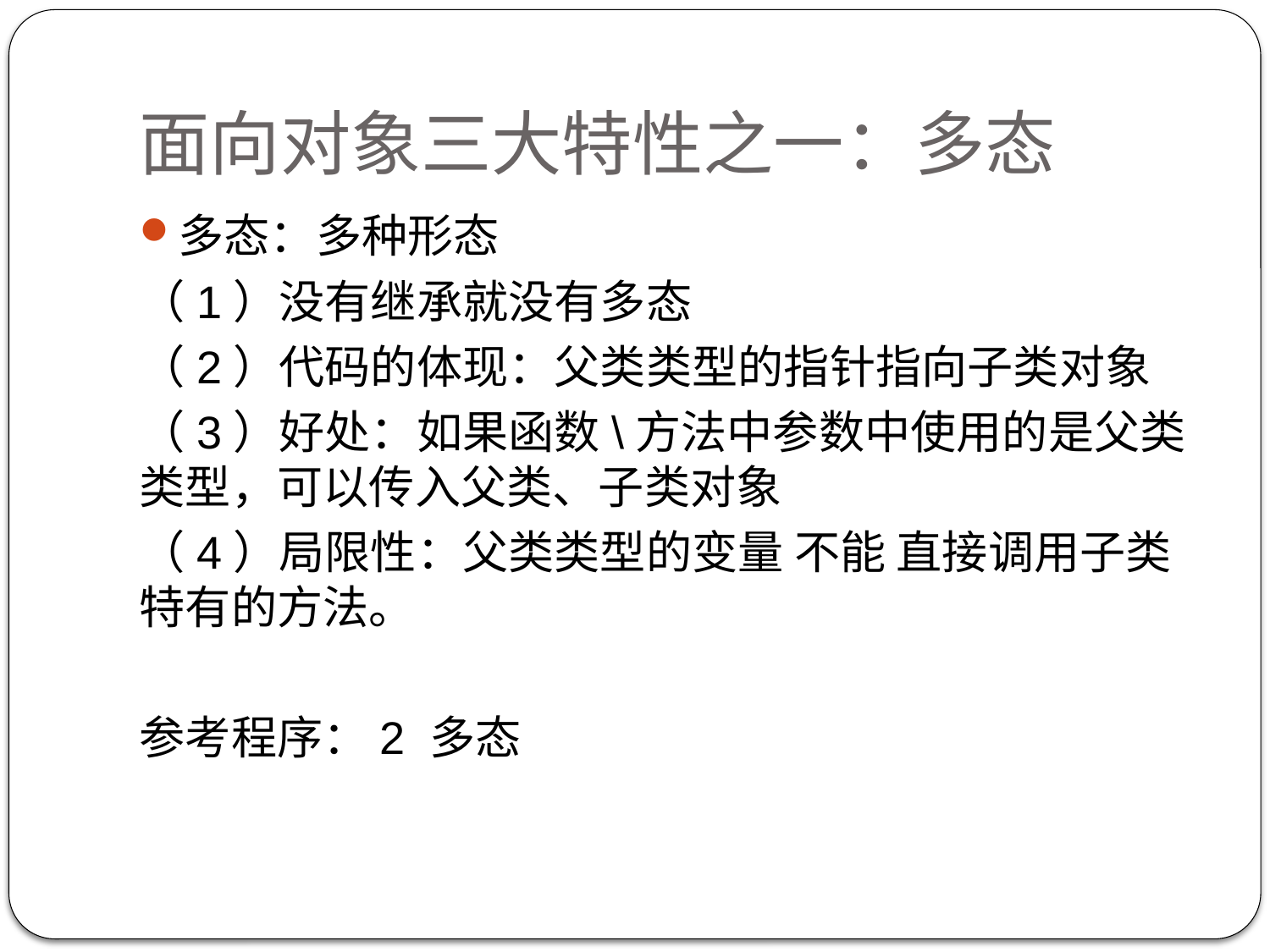

# 面向对象三大特性之一：多态
多态：多种形态
（1）没有继承就没有多态
（2）代码的体现：父类类型的指针指向子类对象
（3）好处：如果函数\方法中参数中使用的是父类类型，可以传入父类、子类对象
（4）局限性：父类类型的变量 不能 直接调用子类特有的方法。

参考程序：2 多态